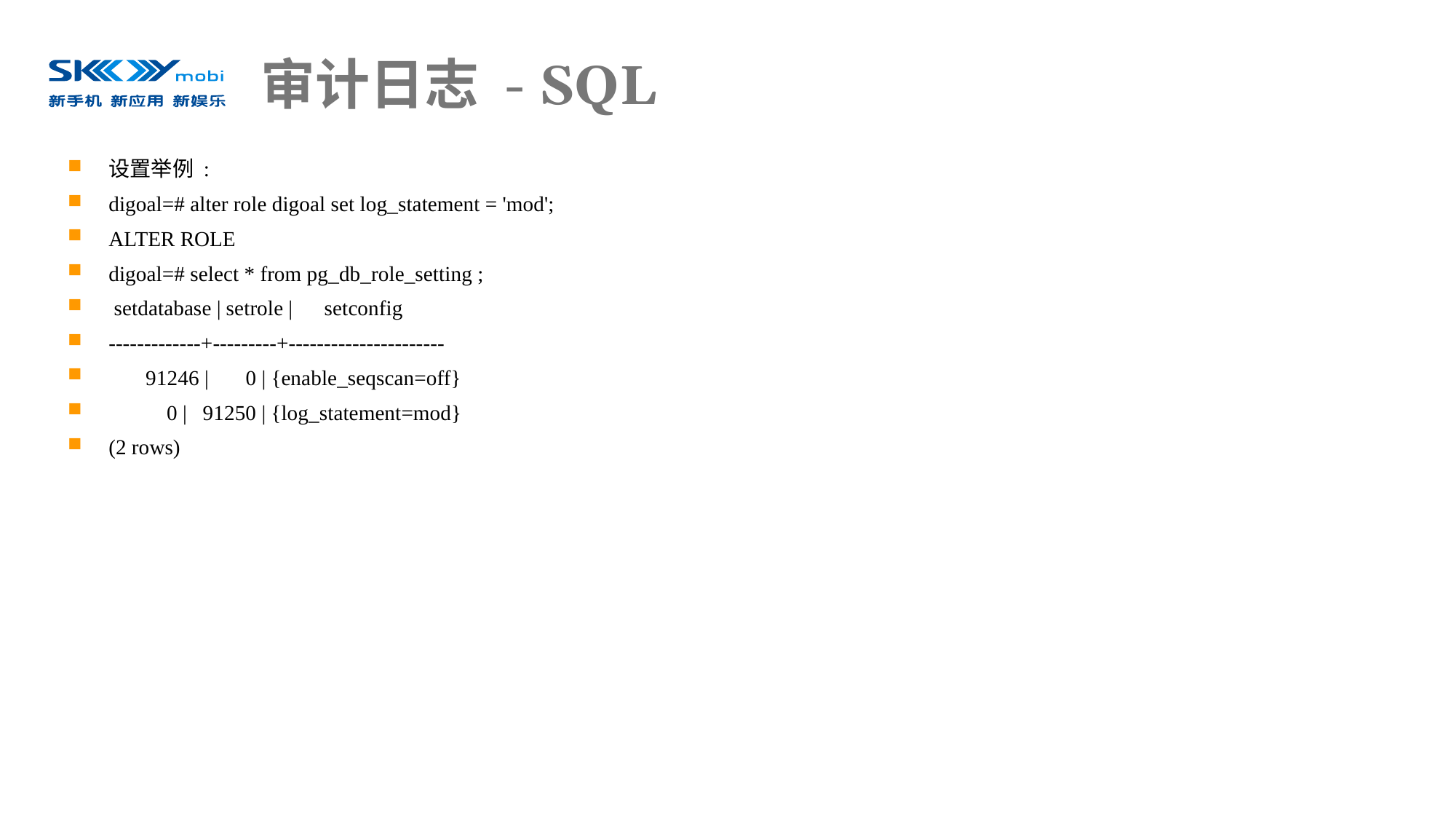

# 审计日志 - SQL
设置举例 :
digoal=# alter role digoal set log_statement = 'mod';
ALTER ROLE
digoal=# select * from pg_db_role_setting ;
 setdatabase | setrole |      setconfig
-------------+---------+----------------------
       91246 |       0 | {enable_seqscan=off}
           0 |   91250 | {log_statement=mod}
(2 rows)